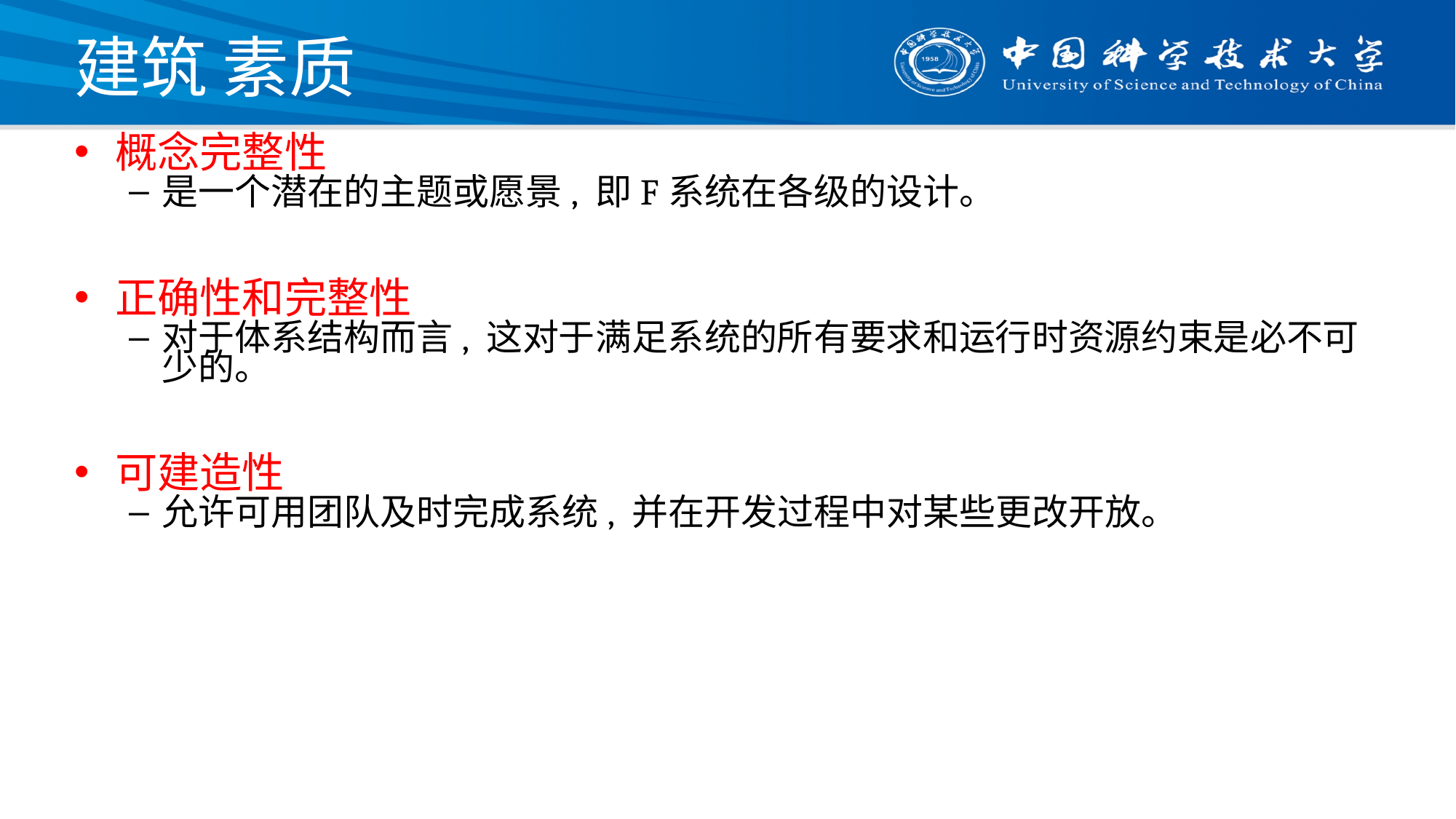

# 建筑 素质
概念完整性
是一个潜在的主题或愿景, 即F系统在各级的设计。

正确性和完整性
对于体系结构而言, 这对于满足系统的所有要求和运行时资源约束是必不可少的。

可建造性
允许可用团队及时完成系统, 并在开发过程中对某些更改开放。